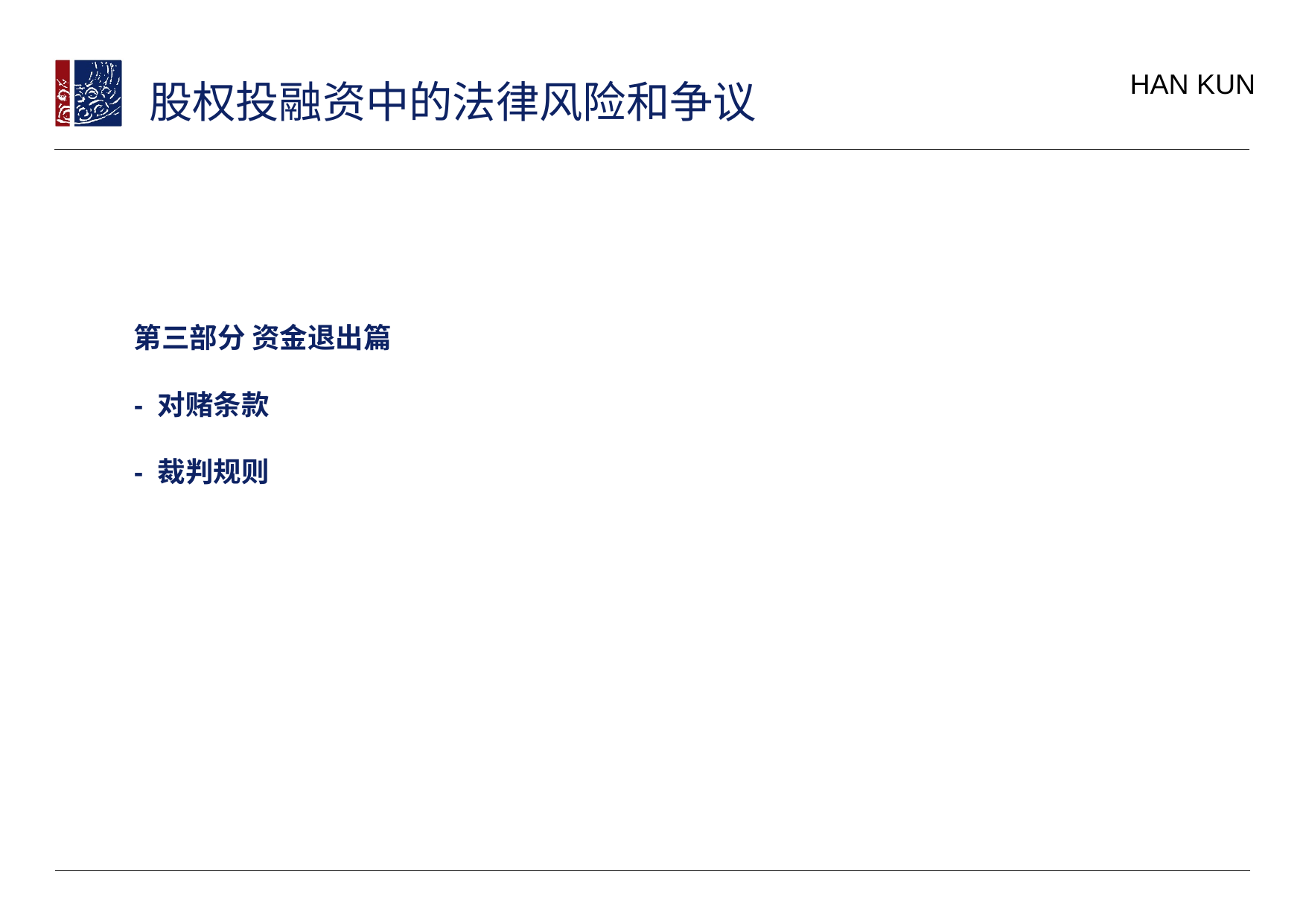

股权投融资中的法律风险和争议
# 第三部分 资金退出篇 - 对赌条款 - 裁判规则